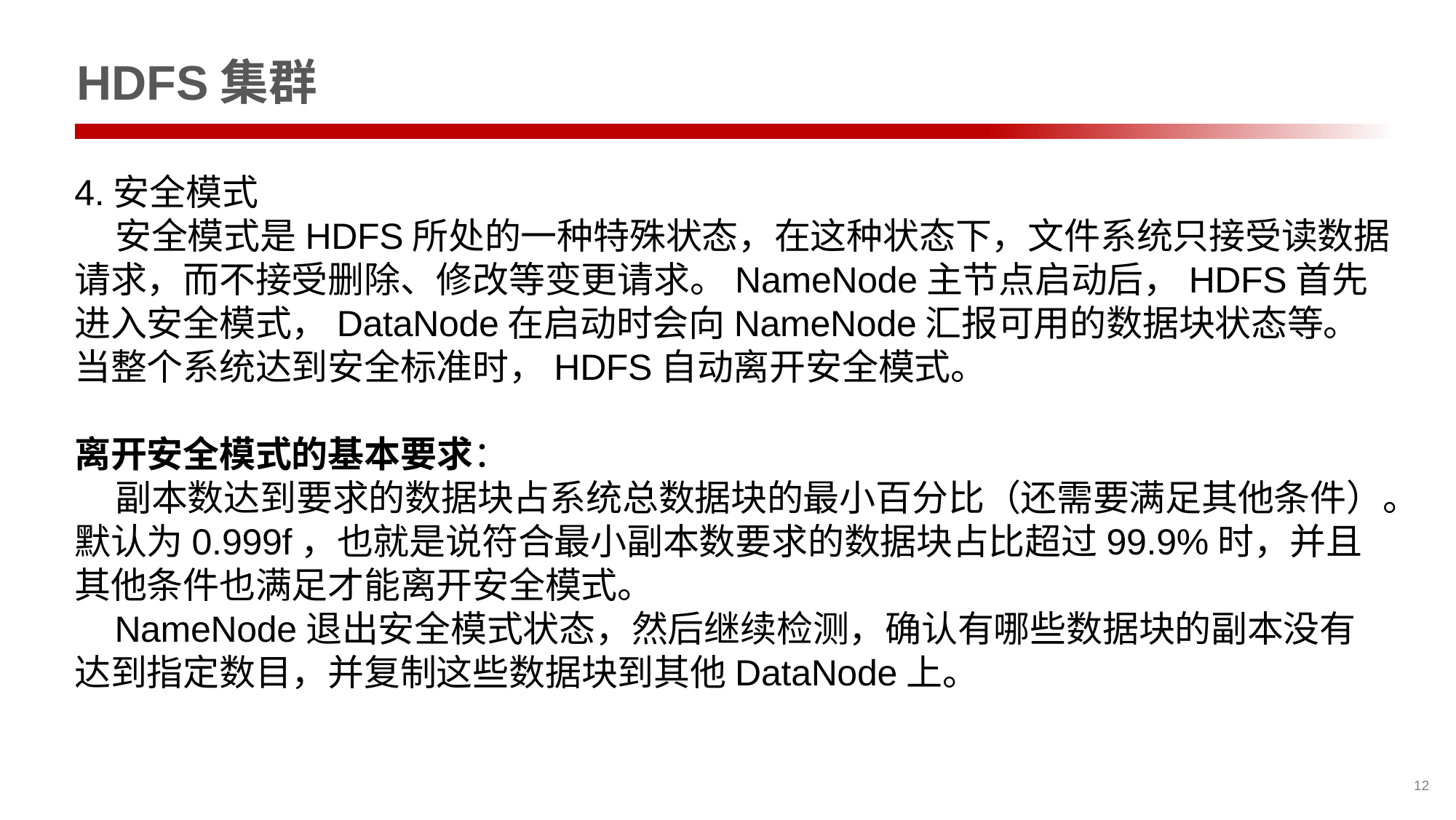

# HDFS集群

4.安全模式
    安全模式是HDFS所处的一种特殊状态，在这种状态下，文件系统只接受读数据请求，而不接受删除、修改等变更请求。NameNode主节点启动后，HDFS首先进入安全模式，DataNode在启动时会向NameNode汇报可用的数据块状态等。当整个系统达到安全标准时，HDFS自动离开安全模式。

离开安全模式的基本要求：
    副本数达到要求的数据块占系统总数据块的最小百分比（还需要满足其他条件）。默认为0.999f，也就是说符合最小副本数要求的数据块占比超过99.9%时，并且其他条件也满足才能离开安全模式。
    NameNode退出安全模式状态，然后继续检测，确认有哪些数据块的副本没有达到指定数目，并复制这些数据块到其他DataNode上。

12